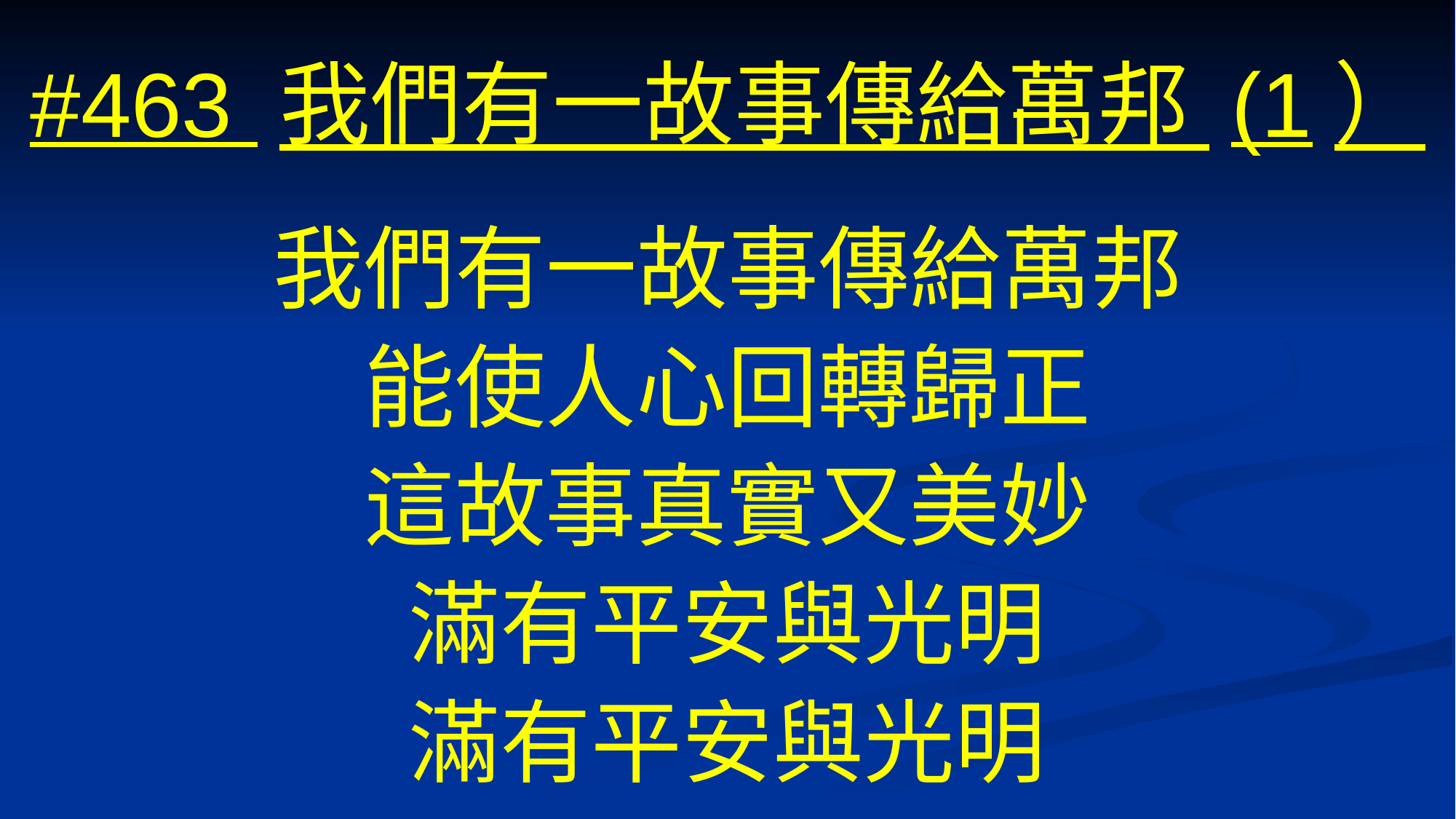

# #463 我們有一故事傳給萬邦 (1）
我們有一故事傳給萬邦
能使人心回轉歸正
這故事真實又美妙
滿有平安與光明
滿有平安與光明